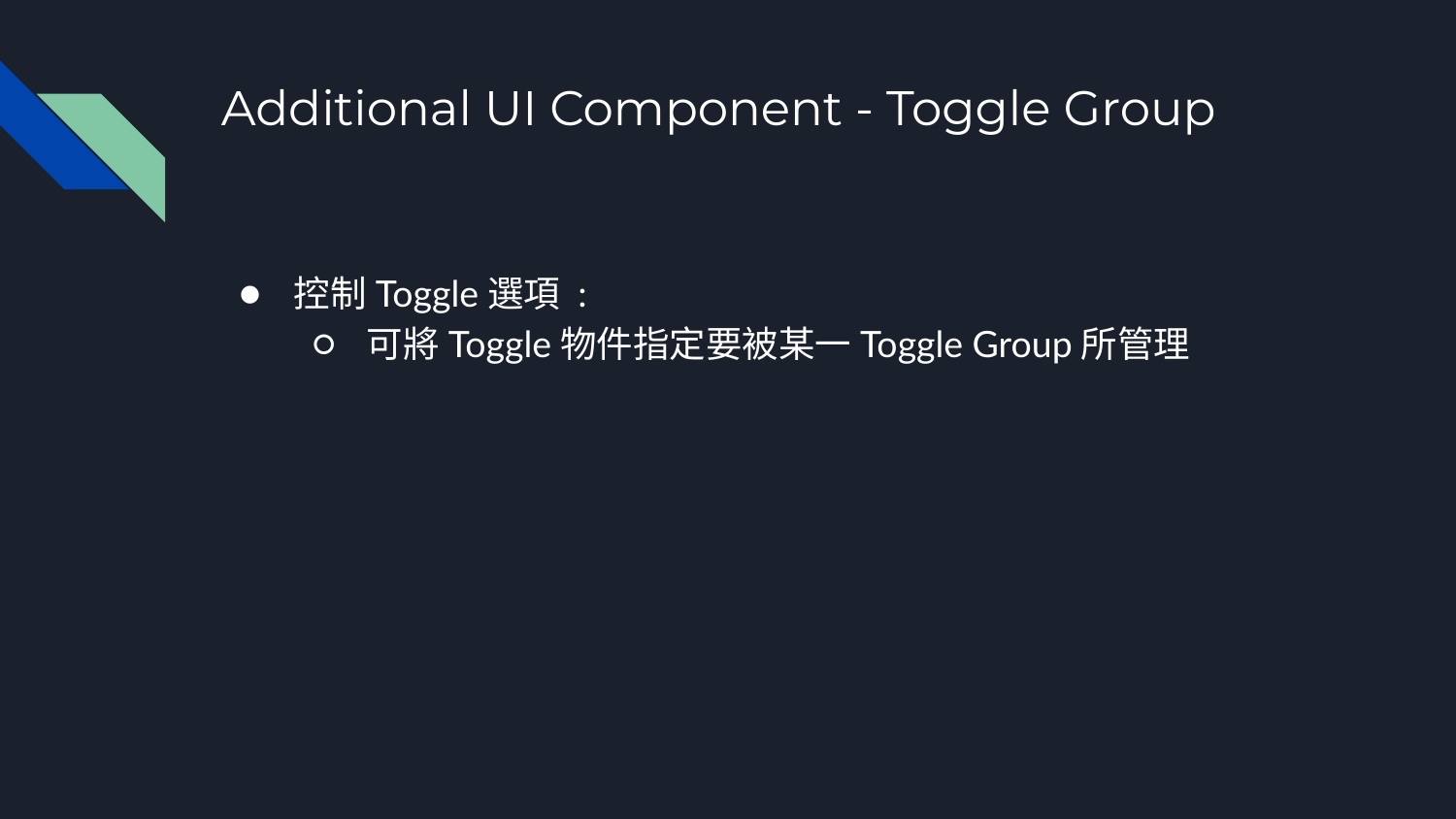

# Additional UI Component - Toggle Group
控制Toggle選項 :
可將Toggle物件指定要被某一Toggle Group所管理